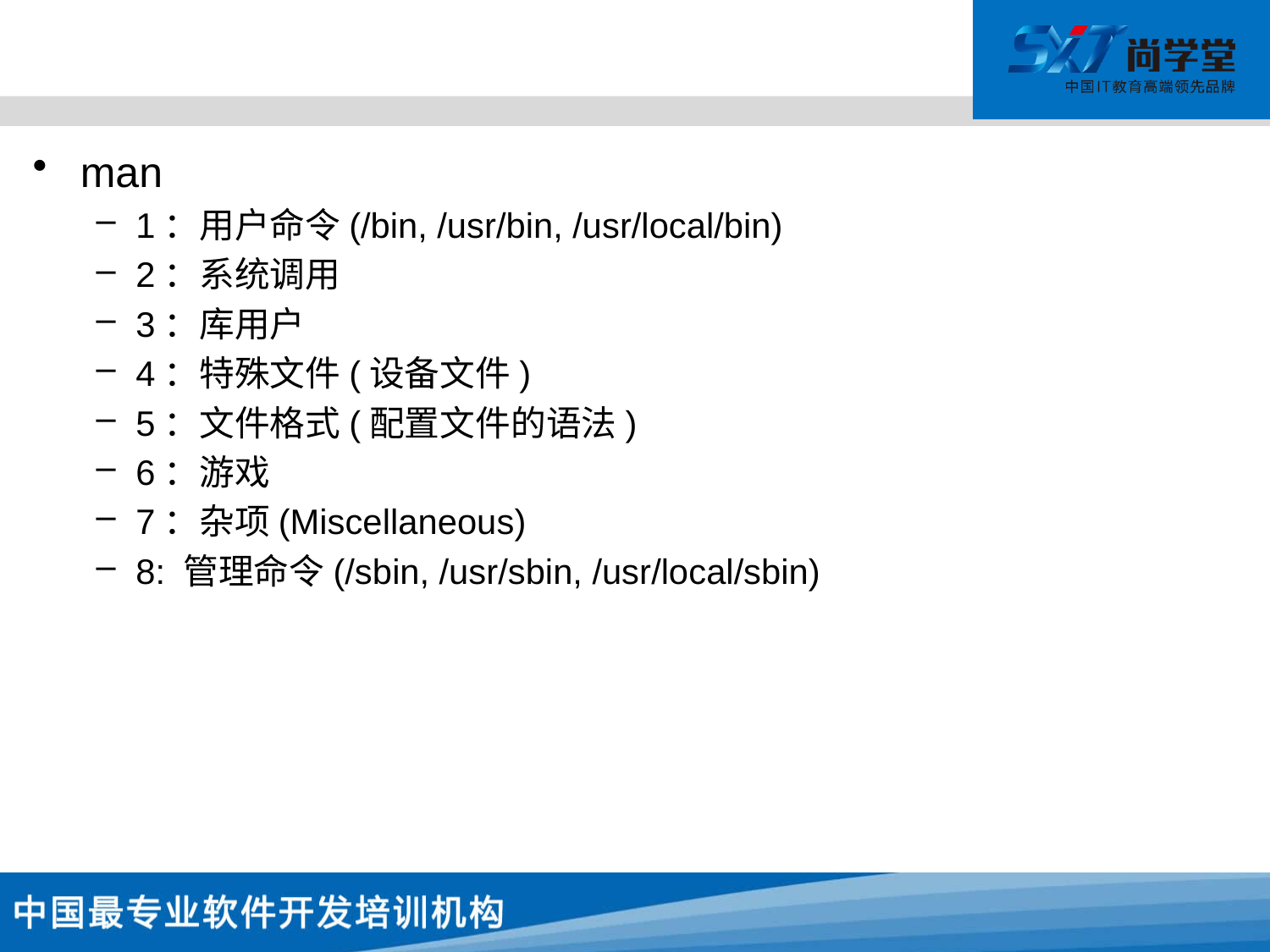

#
man
1：用户命令(/bin, /usr/bin, /usr/local/bin)
2：系统调用
3：库用户
4：特殊文件(设备文件)
5：文件格式(配置文件的语法)
6：游戏
7：杂项(Miscellaneous)
8: 管理命令(/sbin, /usr/sbin, /usr/local/sbin)